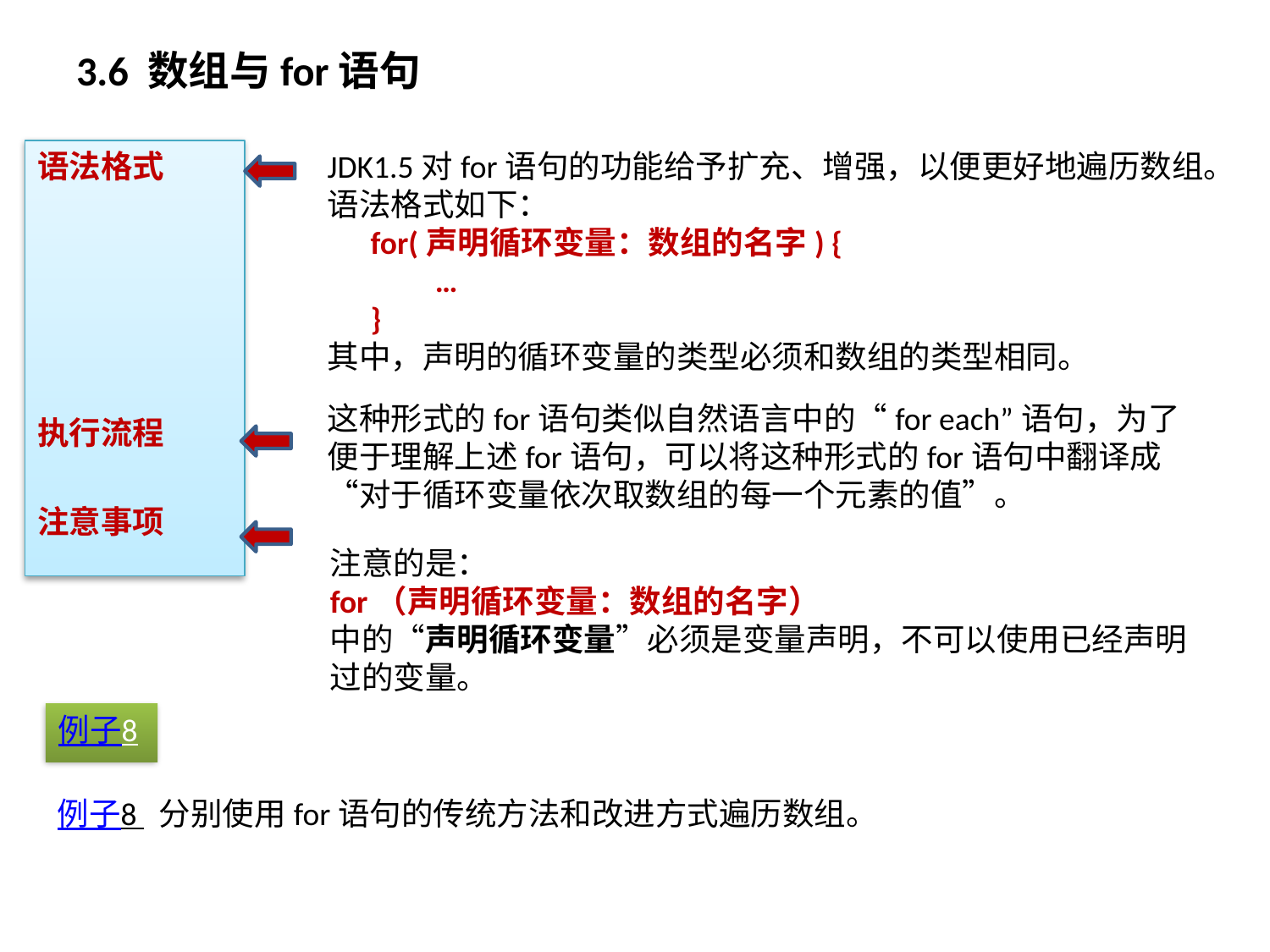

# 3.6 数组与for语句
语法格式

执行流程

注意事项
JDK1.5对for语句的功能给予扩充、增强，以便更好地遍历数组。语法格式如下：
      for(声明循环变量：数组的名字) {
               …
      }
其中，声明的循环变量的类型必须和数组的类型相同。

这种形式的for语句类似自然语言中的“for each”语句，为了便于理解上述for语句，可以将这种形式的for语句中翻译成“对于循环变量依次取数组的每一个元素的值”。

注意的是：
for（声明循环变量：数组的名字）
中的“声明循环变量”必须是变量声明，不可以使用已经声明过的变量。
例子8
例子8  分别使用for语句的传统方法和改进方式遍历数组。